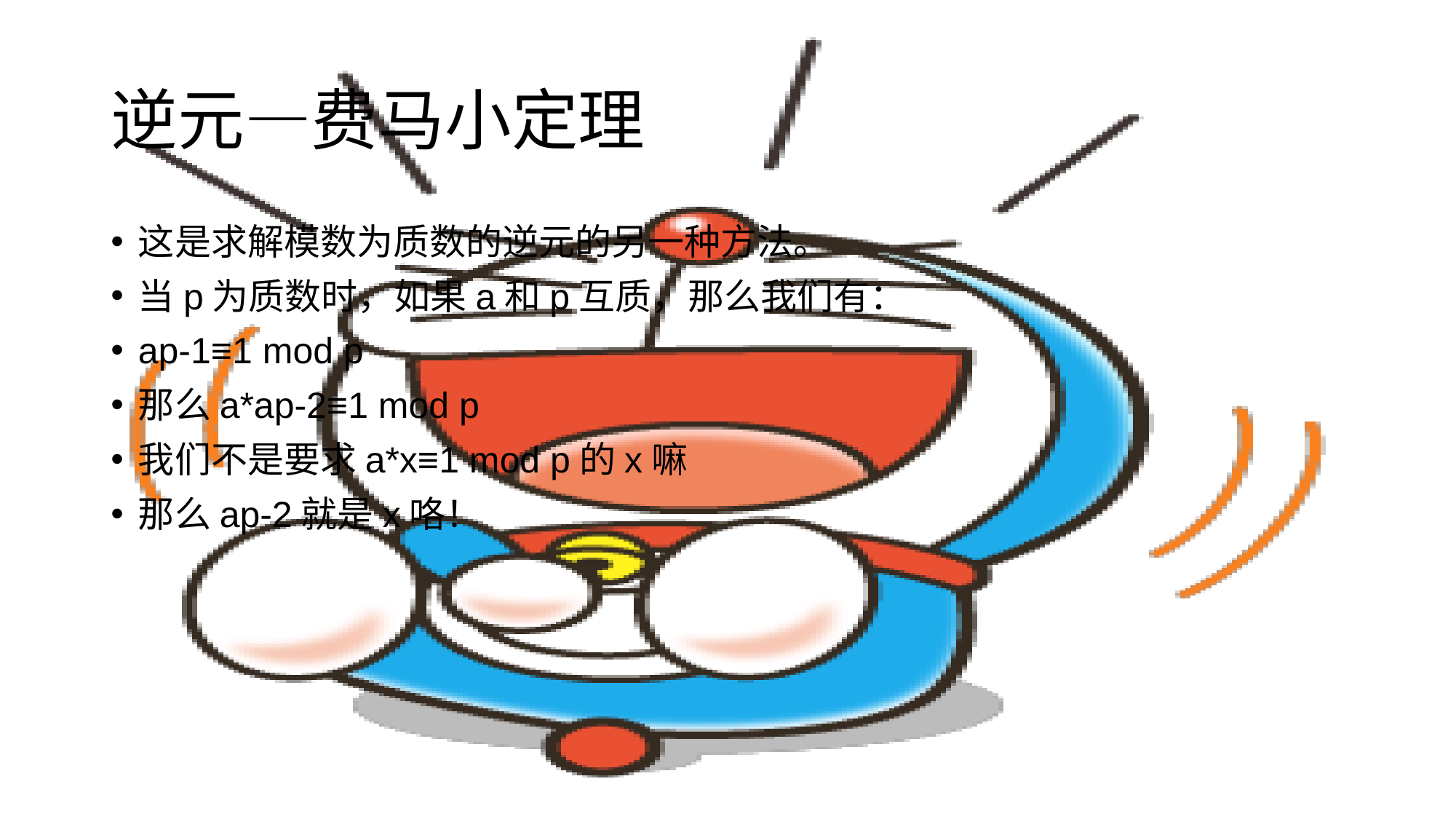

# 逆元—费马小定理
这是求解模数为质数的逆元的另一种方法。
当p为质数时，如果a和p互质，那么我们有：
ap-1≡1 mod p
那么a*ap-2≡1 mod p
我们不是要求a*x≡1 mod p的x嘛
那么ap-2就是x咯！